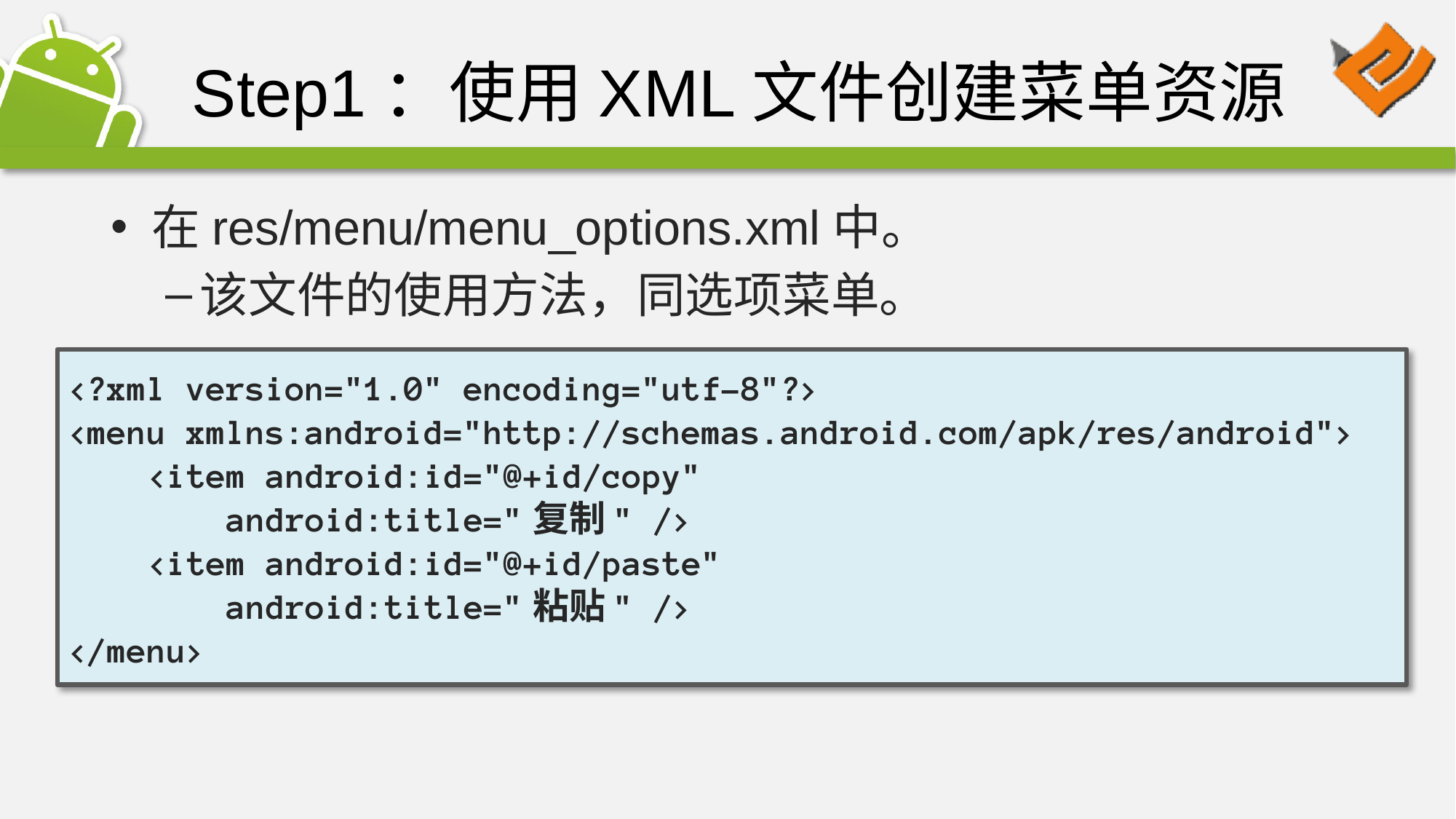

# Step1：使用XML文件创建菜单资源
在res/menu/menu_options.xml中。
该文件的使用方法，同选项菜单。
<?xml version="1.0" encoding="utf-8"?>
<menu xmlns:android="http://schemas.android.com/apk/res/android">
    <item android:id="@+id/copy"
        android:title="复制" />
    <item android:id="@+id/paste"
        android:title="粘贴" />
</menu>